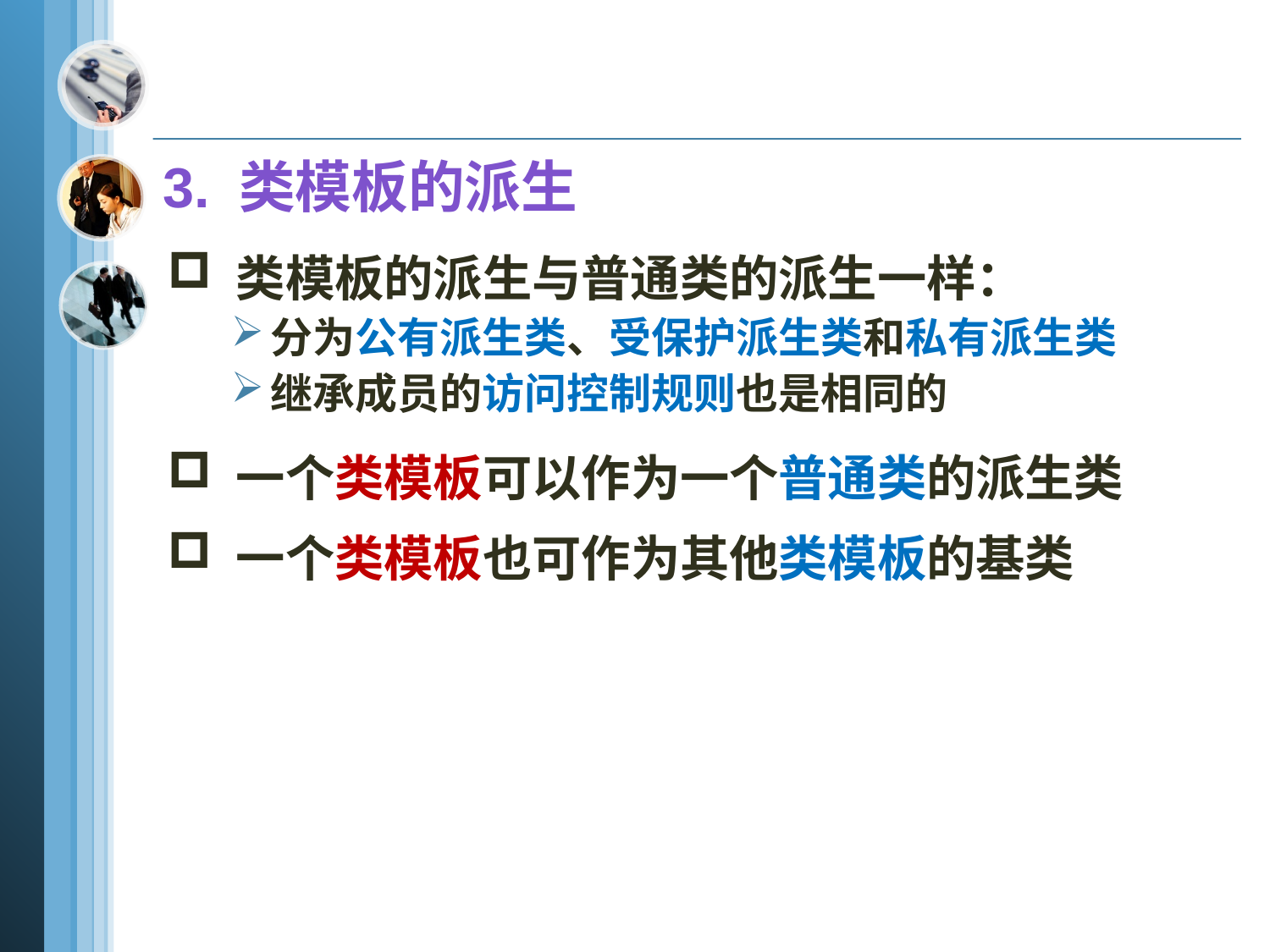

3. 类模板的派生

 类模板的派生与普通类的派生一样：
分为公有派生类、受保护派生类和私有派生类
继承成员的访问控制规则也是相同的
 一个类模板可以作为一个普通类的派生类
 一个类模板也可作为其他类模板的基类